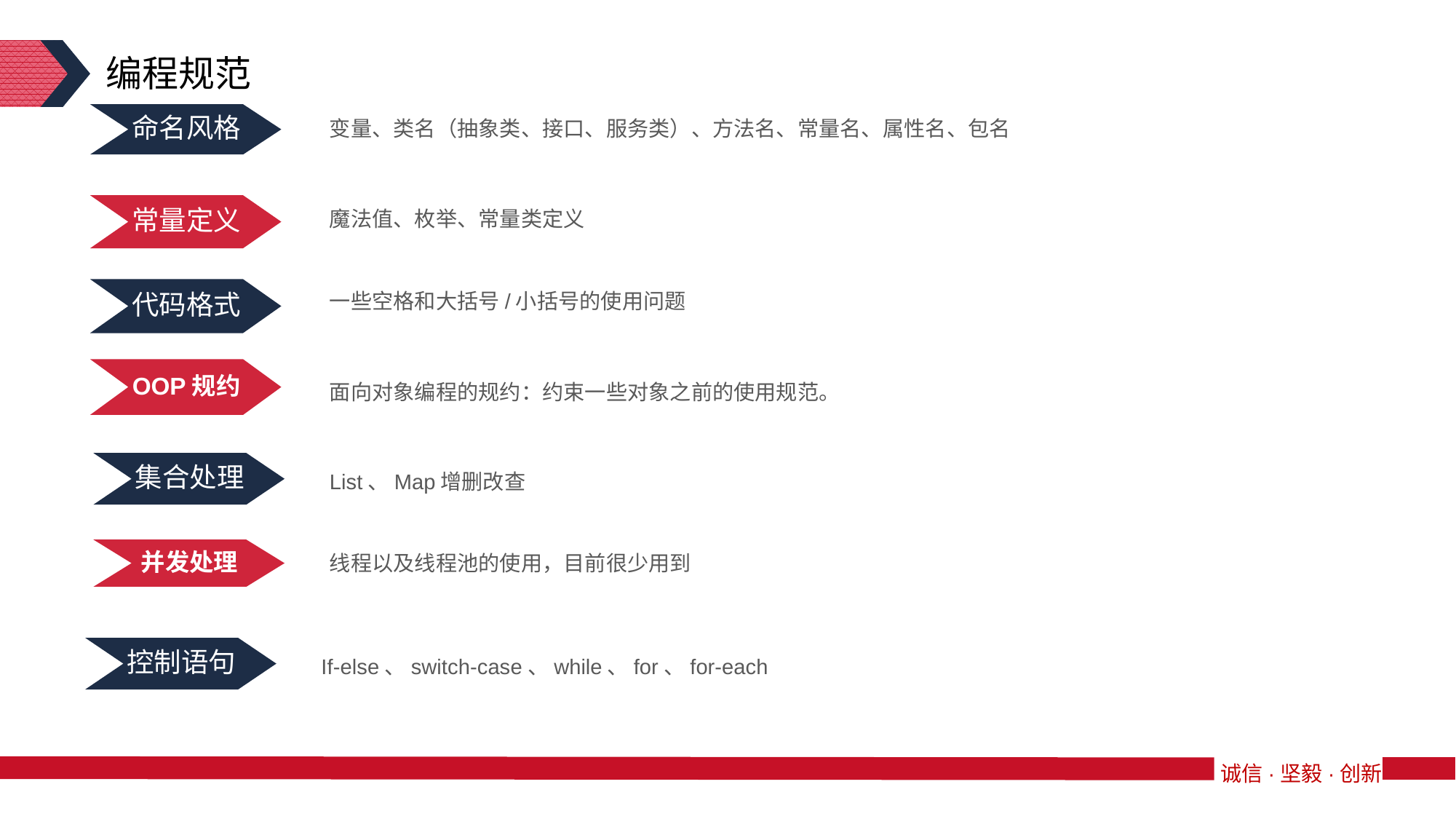

编程规范
命名风格
变量、类名（抽象类、接口、服务类）、方法名、常量名、属性名、包名
常量定义
魔法值、枚举、常量类定义
一些空格和大括号/小括号的使用问题
代码格式
OOP规约
面向对象编程的规约：约束一些对象之前的使用规范。
集合处理
List、Map增删改查
并发处理
线程以及线程池的使用，目前很少用到
控制语句
If-else、switch-case、while、for、for-each
诚信·坚毅·创新